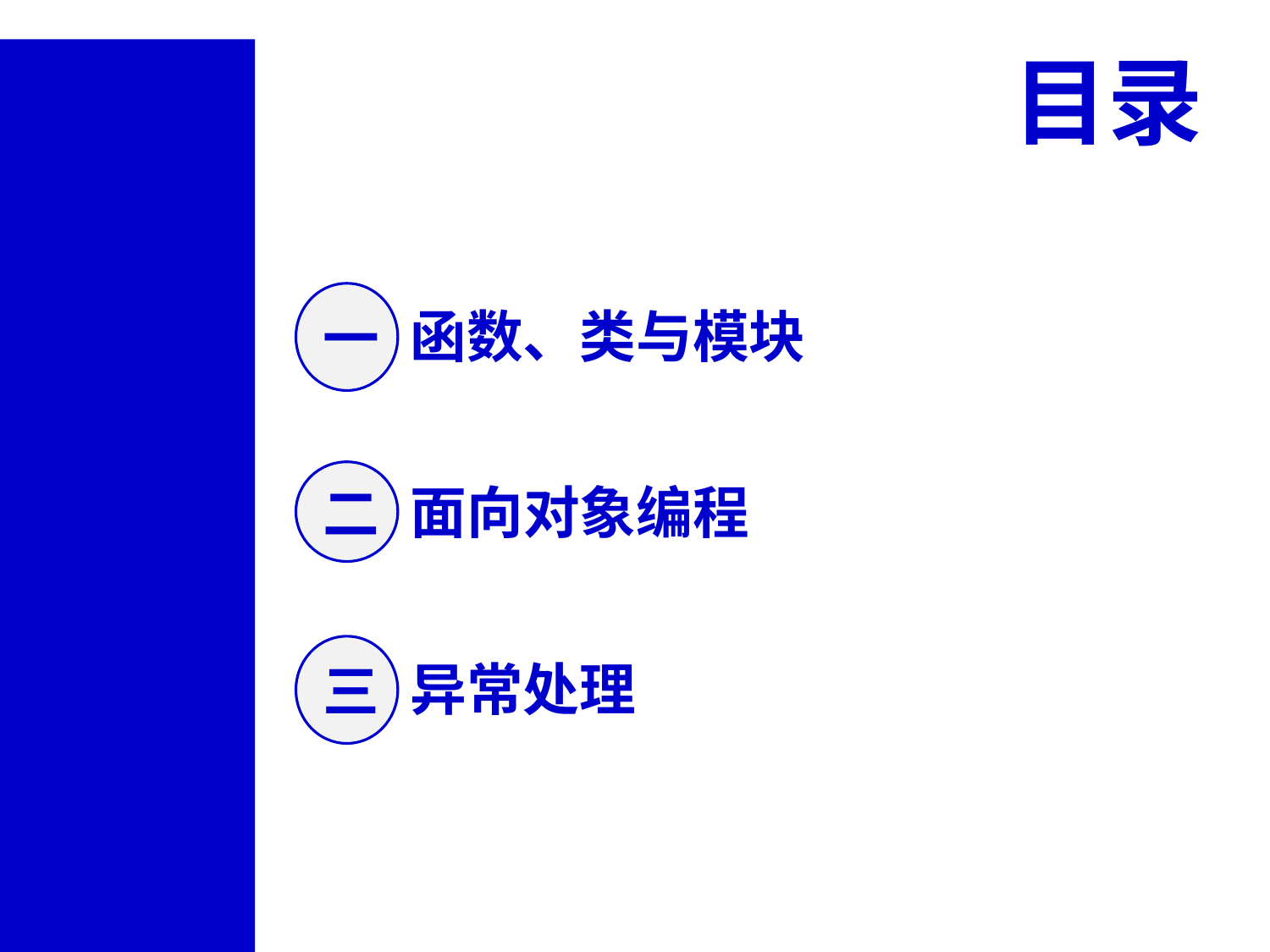

目录

一
函数、类与模块
二
面向对象编程
三
异常处理